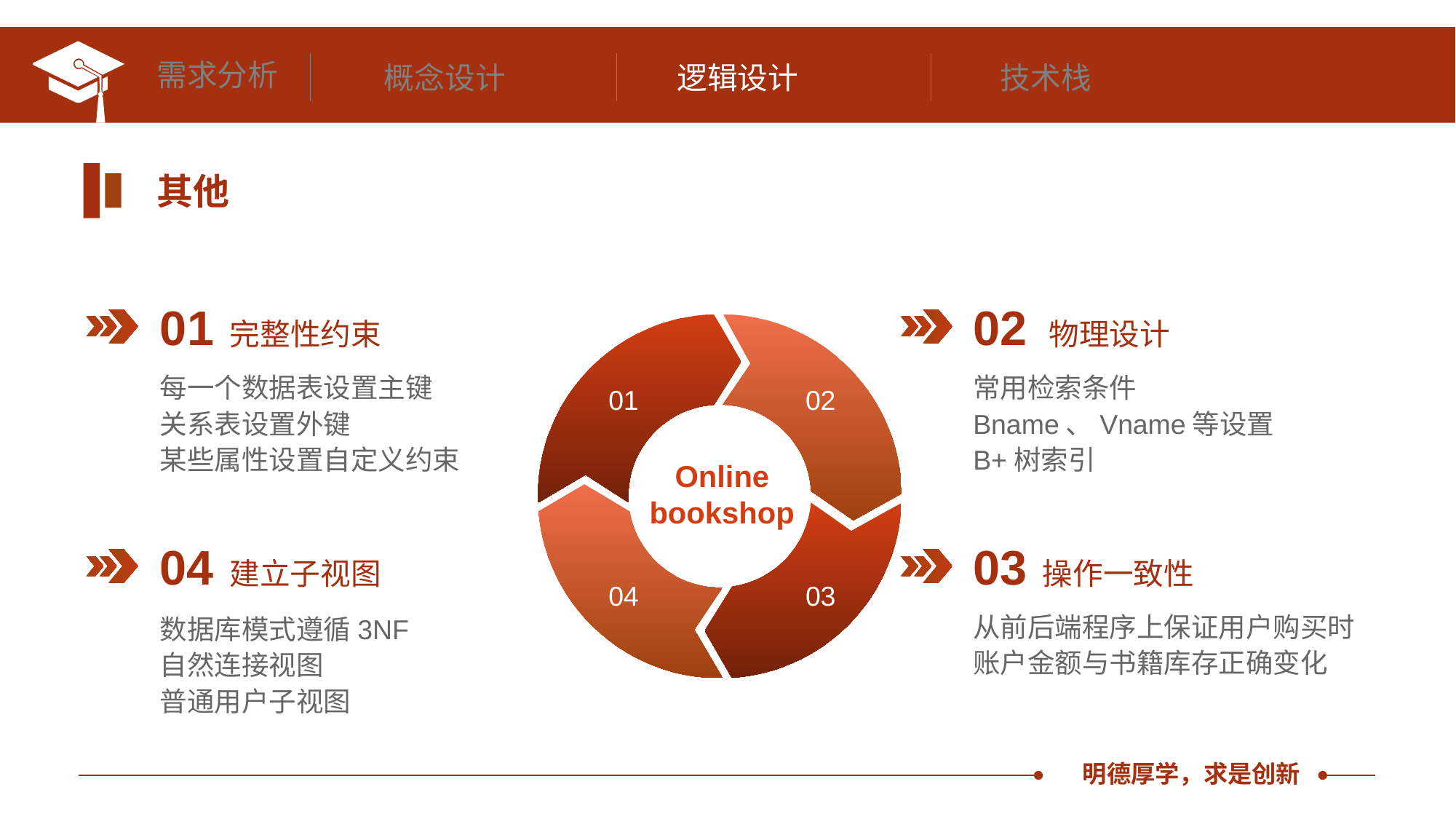

需求分析
概念设计
逻辑设计
技术栈

其他

01 完整性约束
02 物理设计

02

01
每一个数据表设置主键
关系表设置外键
某些属性设置自定义约束
常用检索条件Bname、Vname等设置B+树索引
Online
bookshop

04

03
04 建立子视图
03 操作一致性

从前后端程序上保证用户购买时账户金额与书籍库存正确变化
数据库模式遵循3NF
自然连接视图
普通用户子视图